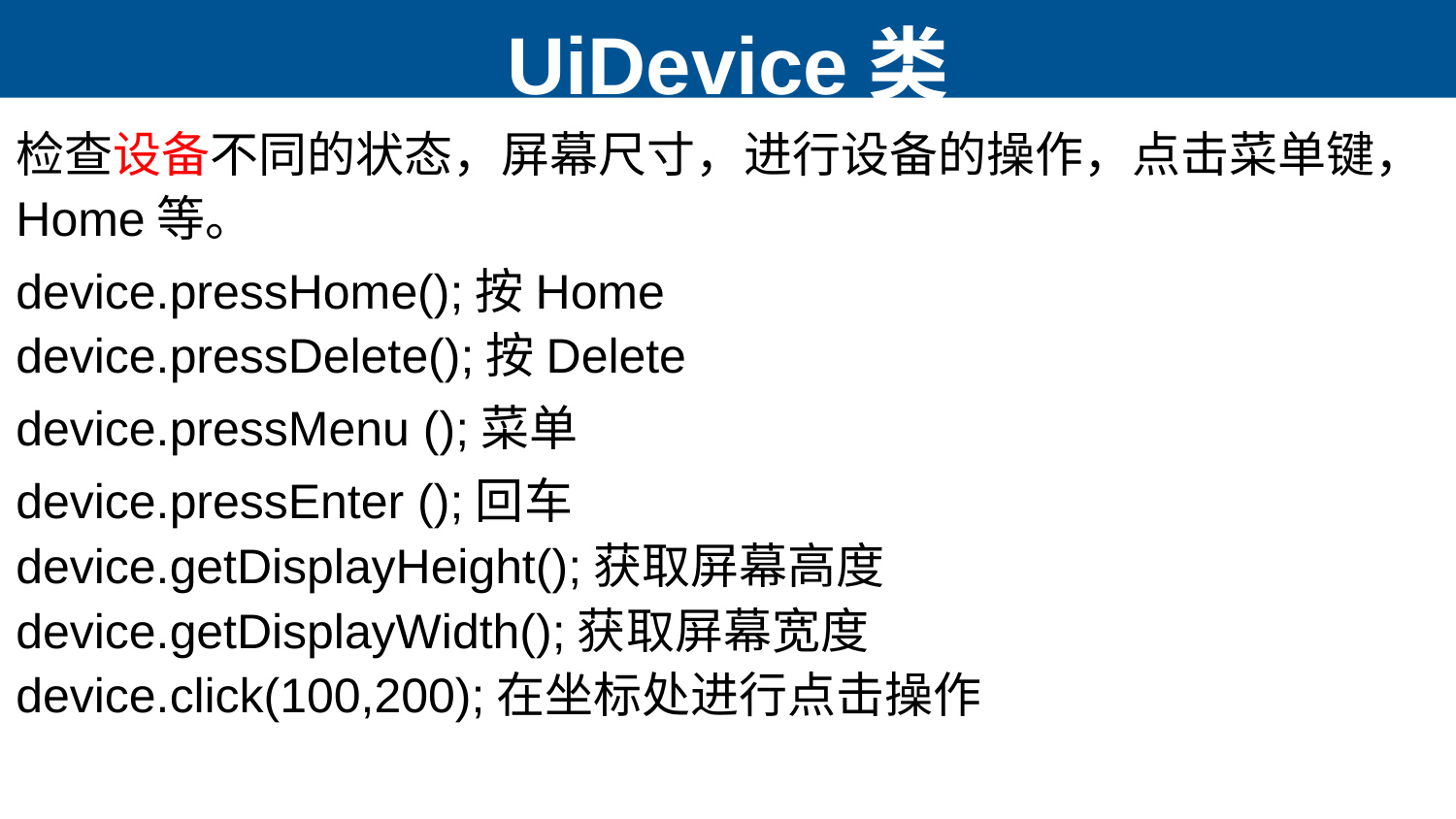

# UiDevice类
检查设备不同的状态，屏幕尺寸，进行设备的操作，点击菜单键，Home等。
device.pressHome();按Home
device.pressDelete();按Delete
device.pressMenu ();菜单
device.pressEnter ();回车
device.getDisplayHeight();获取屏幕高度
device.getDisplayWidth();获取屏幕宽度
device.click(100,200);在坐标处进行点击操作